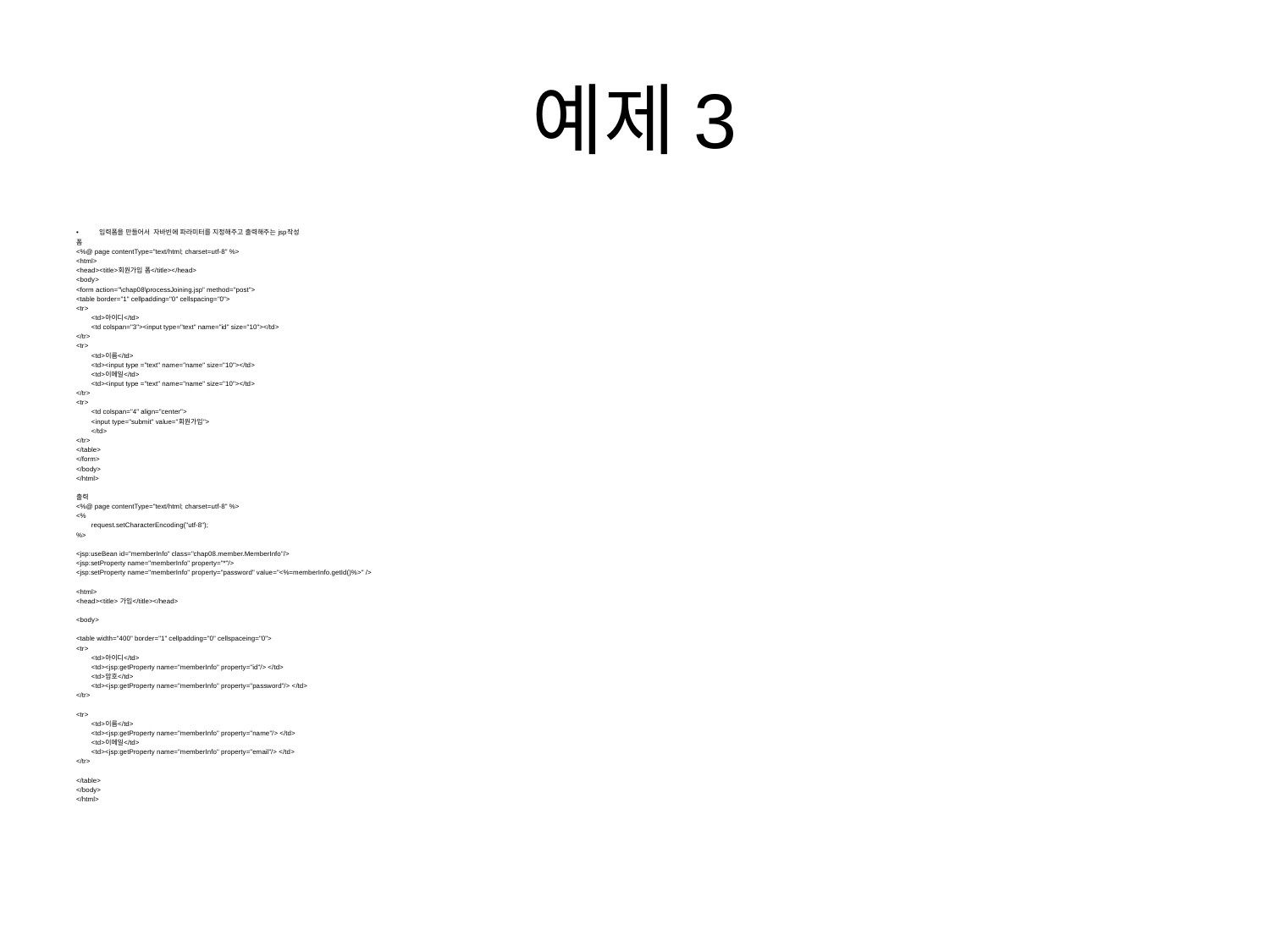

# 예제3
입력폼을 만들어서  자바빈에 파라미터를 지정해주고 출력해주는 jsp작성
폼
<%@ page contentType="text/html; charset=utf-8" %>
<html>
<head><title>회원가입 폼</title></head>
<body>
<form action="\chap08\processJoining.jsp" method="post">
<table border="1" cellpadding="0" cellspacing="0">
<tr>
	<td>아이디</td>
	<td colspan="3"><input type="text" name="id" size="10"></td>
</tr>
<tr>
	<td>이름</td>
	<td><input type ="text" name="name" size="10"></td>
	<td>이메일</td>
	<td><input type ="text" name="name" size="10"></td>
</tr>
<tr>
	<td colspan="4" align="center">
	<input type="submit" value="회원가입">
	</td>
</tr>
</table>
</form>
</body>
</html>

출력
<%@ page contentType="text/html; charset=utf-8" %>
<%
	request.setCharacterEncoding("utf-8");
%>

<jsp:useBean id="memberInfo" class="chap08.member.MemberInfo"/>
<jsp:setProperty name="memberInfo" property="*"/>
<jsp:setProperty name="memberInfo" property="password" value="<%=memberInfo.getId()%>" />

<html>
<head><title> 가입</title></head>

<body>

<table width="400" border="1" cellpadding="0" cellspaceing="0">
<tr>
	<td>아이디</td>
	<td><jsp:getProperty name="memberInfo" property="id"/> </td>
	<td>암호</td>
	<td><jsp:getProperty name="memberInfo" property="password"/> </td>
</tr>

<tr>
	<td>이름</td>
	<td><jsp:getProperty name="memberInfo" property="name"/> </td>
	<td>이메일</td>
	<td><jsp:getProperty name="memberInfo" property="email"/> </td>
</tr>

</table>
</body>
</html>